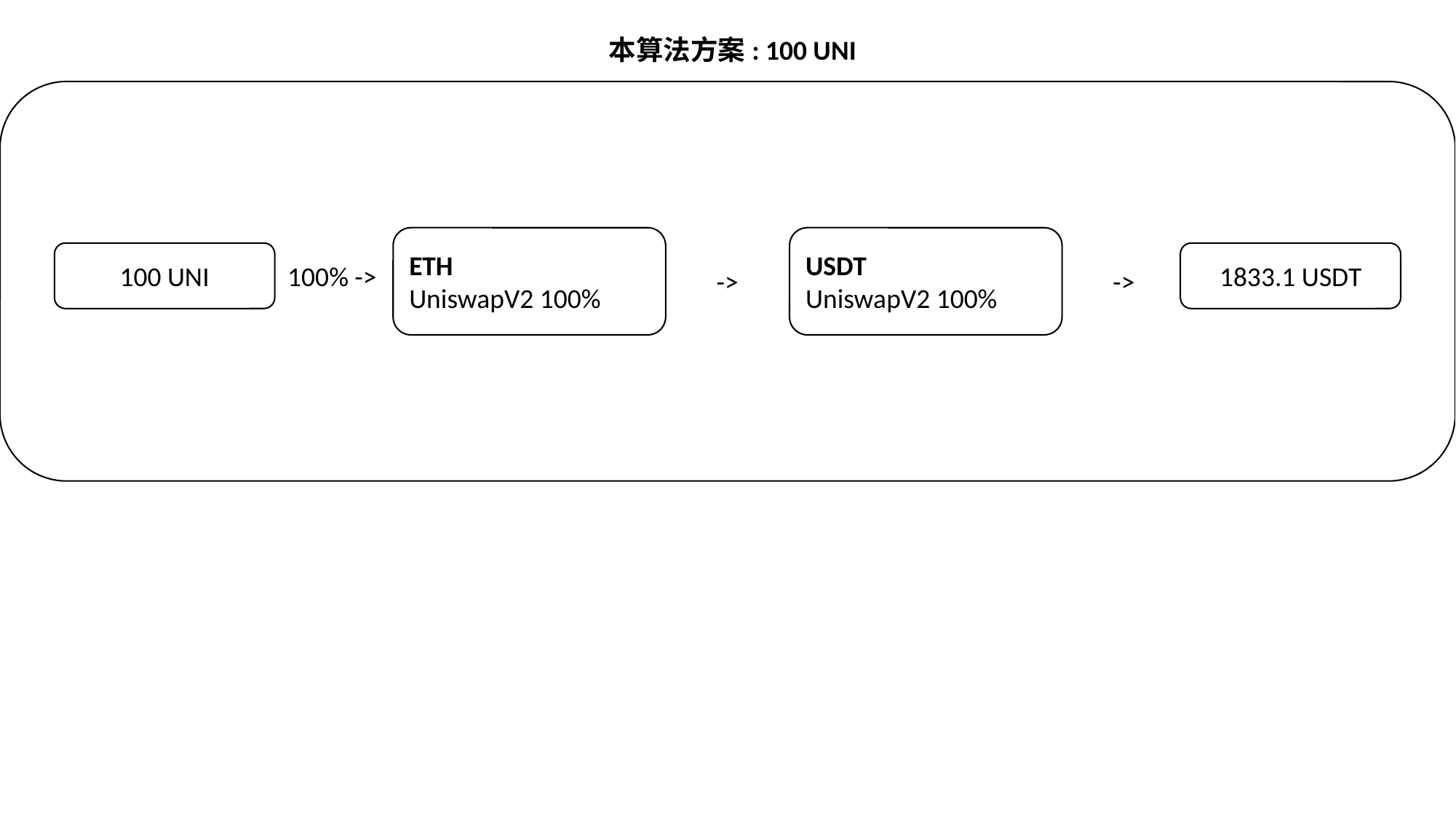

本算法方案: 100 UNI

ETH
UniswapV2 100%
USDT
UniswapV2 100%
100 UNI
1833.1 USDT
100% ->
->
->